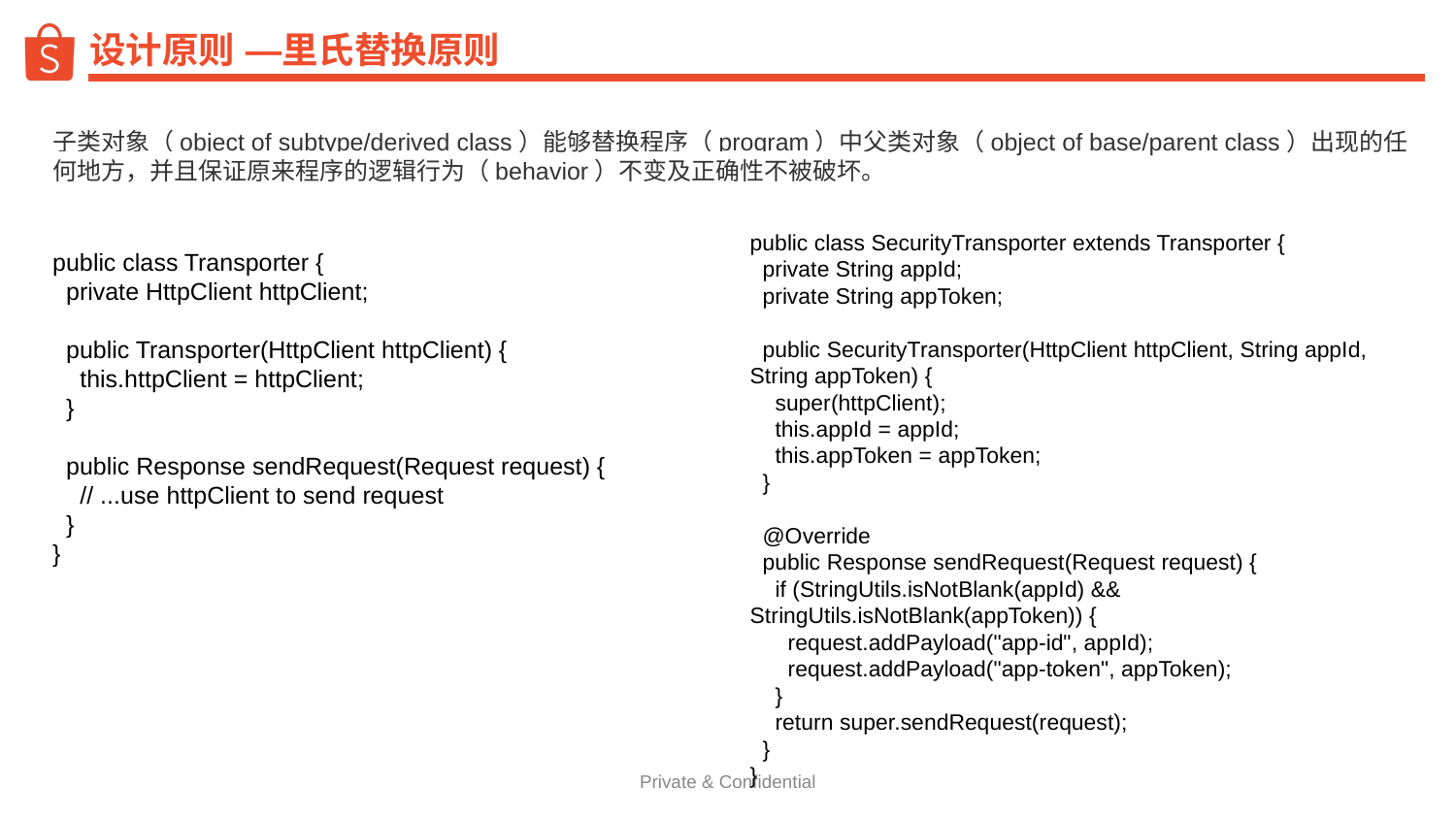

# 设计原则 —里氏替换原则
子类对象（object of subtype/derived class）能够替换程序（program）中父类对象（object of base/parent class）出现的任何地方，并且保证原来程序的逻辑行为（behavior）不变及正确性不被破坏。
public class SecurityTransporter extends Transporter {
  private String appId;
  private String appToken;

  public SecurityTransporter(HttpClient httpClient, String appId, String appToken) {
    super(httpClient);
    this.appId = appId;
    this.appToken = appToken;
  }

  @Override
  public Response sendRequest(Request request) {
    if (StringUtils.isNotBlank(appId) && StringUtils.isNotBlank(appToken)) {
      request.addPayload("app-id", appId);
      request.addPayload("app-token", appToken);
    }
    return super.sendRequest(request);
  }
}
public class Transporter {
  private HttpClient httpClient;

  public Transporter(HttpClient httpClient) {
    this.httpClient = httpClient;
  }

  public Response sendRequest(Request request) {
    // ...use httpClient to send request
  }
}